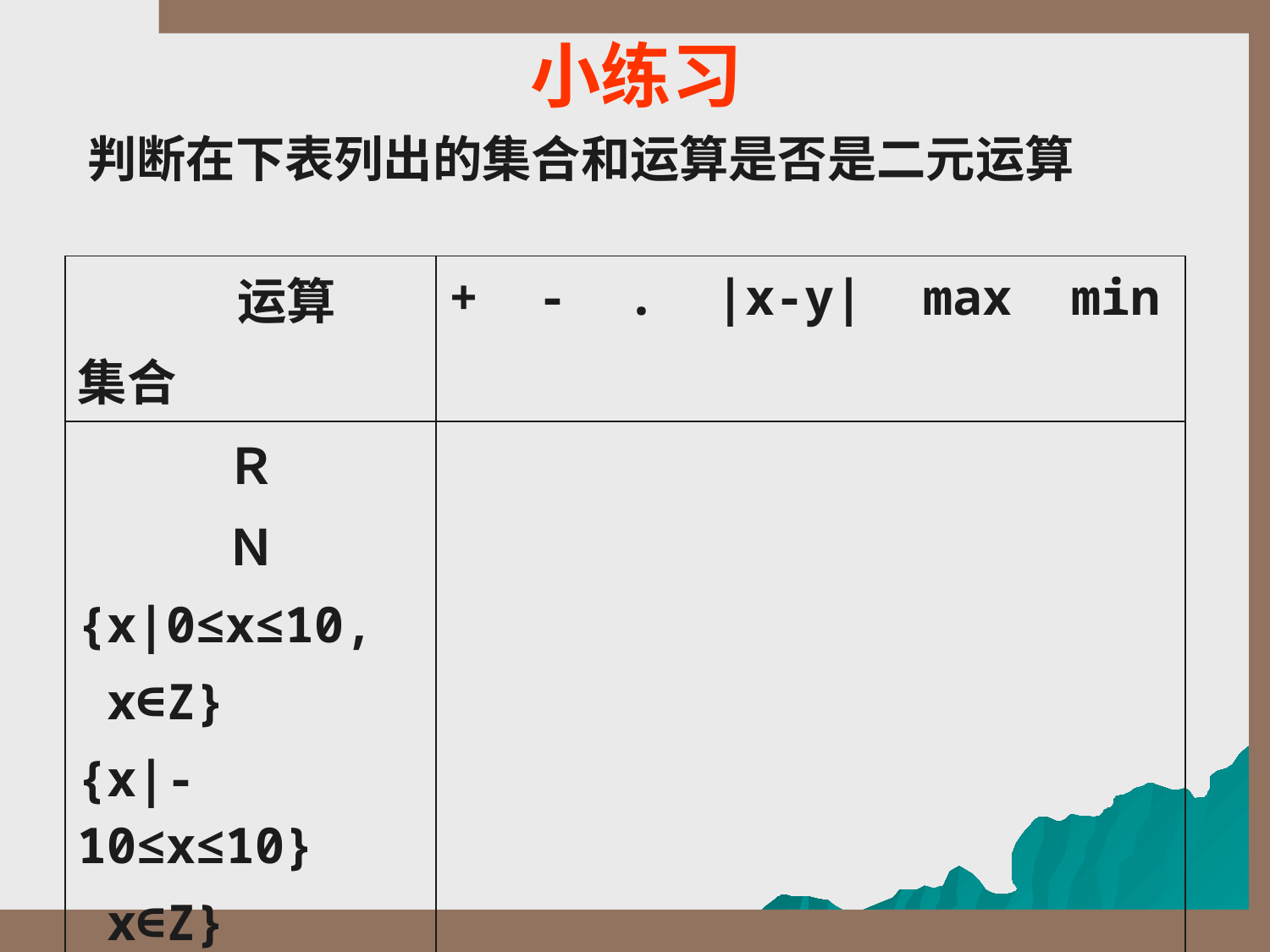

# 小练习
判断在下表列出的集合和运算是否是二元运算

| 运算 集合 | + - . |x-y| max min |
| --- | --- |
| Ｒ Ｎ {x|0≤x≤10, x∈Z} {x|-10≤x≤10} x∈Z} |  |
12